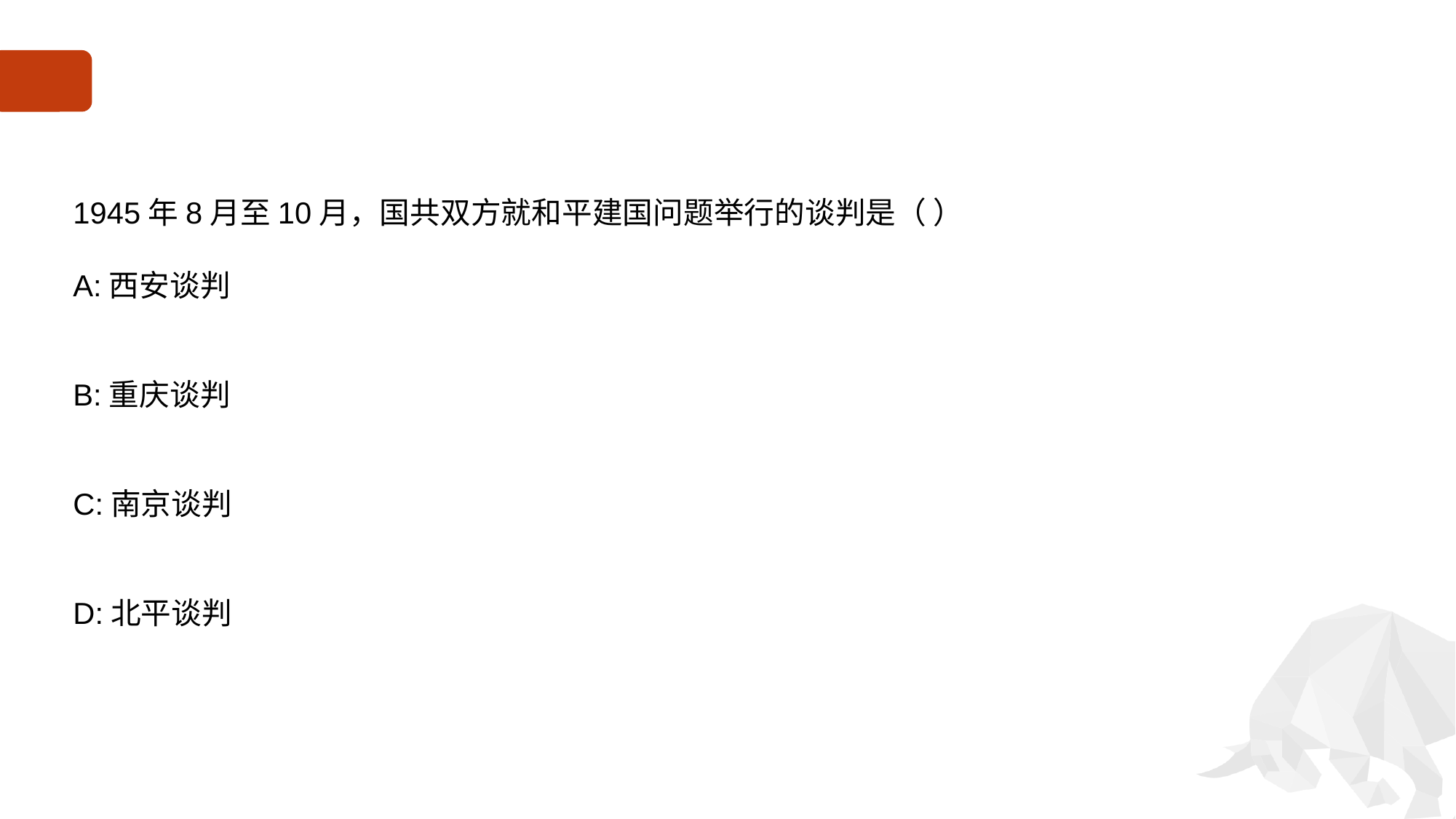

#
1945年8月至10月，国共双方就和平建国问题举行的谈判是（ ）

A:西安谈判

B:重庆谈判

C:南京谈判

D:北平谈判